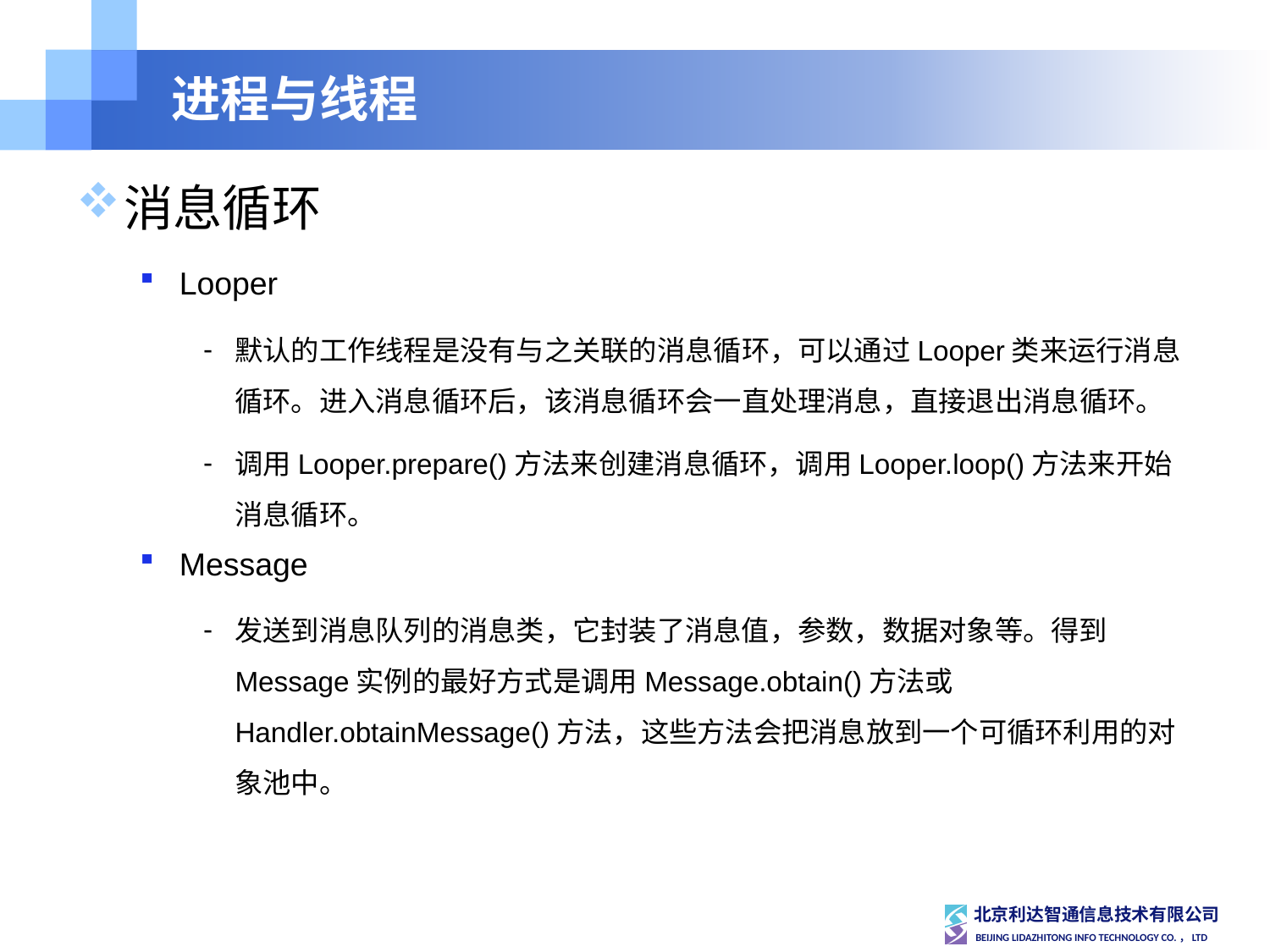

# 进程与线程
消息循环
Looper
默认的工作线程是没有与之关联的消息循环，可以通过Looper类来运行消息循环。进入消息循环后，该消息循环会一直处理消息，直接退出消息循环。
调用Looper.prepare()方法来创建消息循环，调用Looper.loop()方法来开始消息循环。
Message
发送到消息队列的消息类，它封装了消息值，参数，数据对象等。得到Message实例的最好方式是调用Message.obtain()方法或Handler.obtainMessage()方法，这些方法会把消息放到一个可循环利用的对象池中。